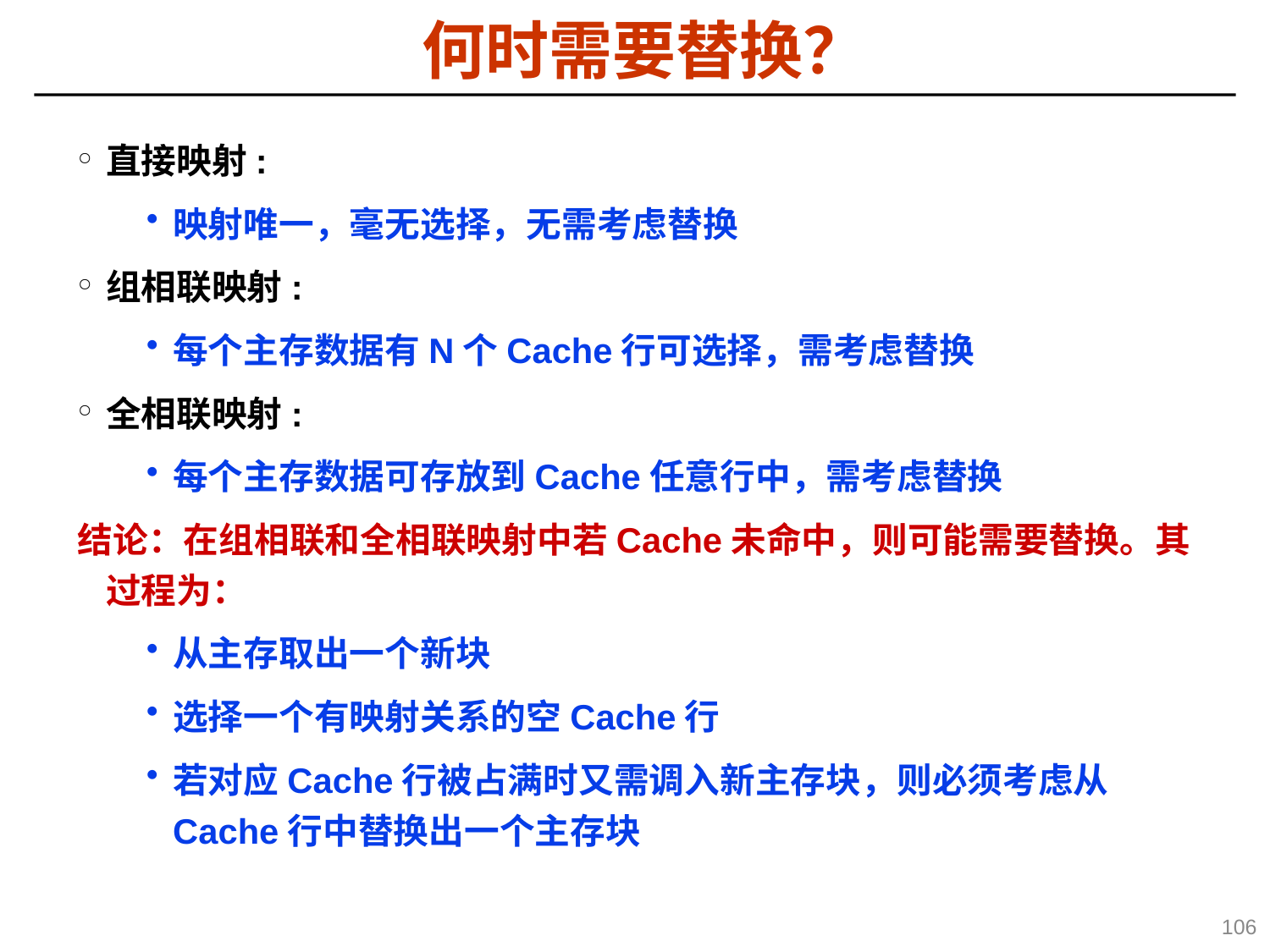

何时需要替换？
直接映射:
映射唯一，毫无选择，无需考虑替换
组相联映射:
每个主存数据有N个Cache行可选择，需考虑替换
全相联映射:
每个主存数据可存放到Cache任意行中，需考虑替换
结论：在组相联和全相联映射中若Cache未命中，则可能需要替换。其过程为：
从主存取出一个新块
选择一个有映射关系的空Cache行
若对应Cache行被占满时又需调入新主存块，则必须考虑从Cache行中替换出一个主存块
106